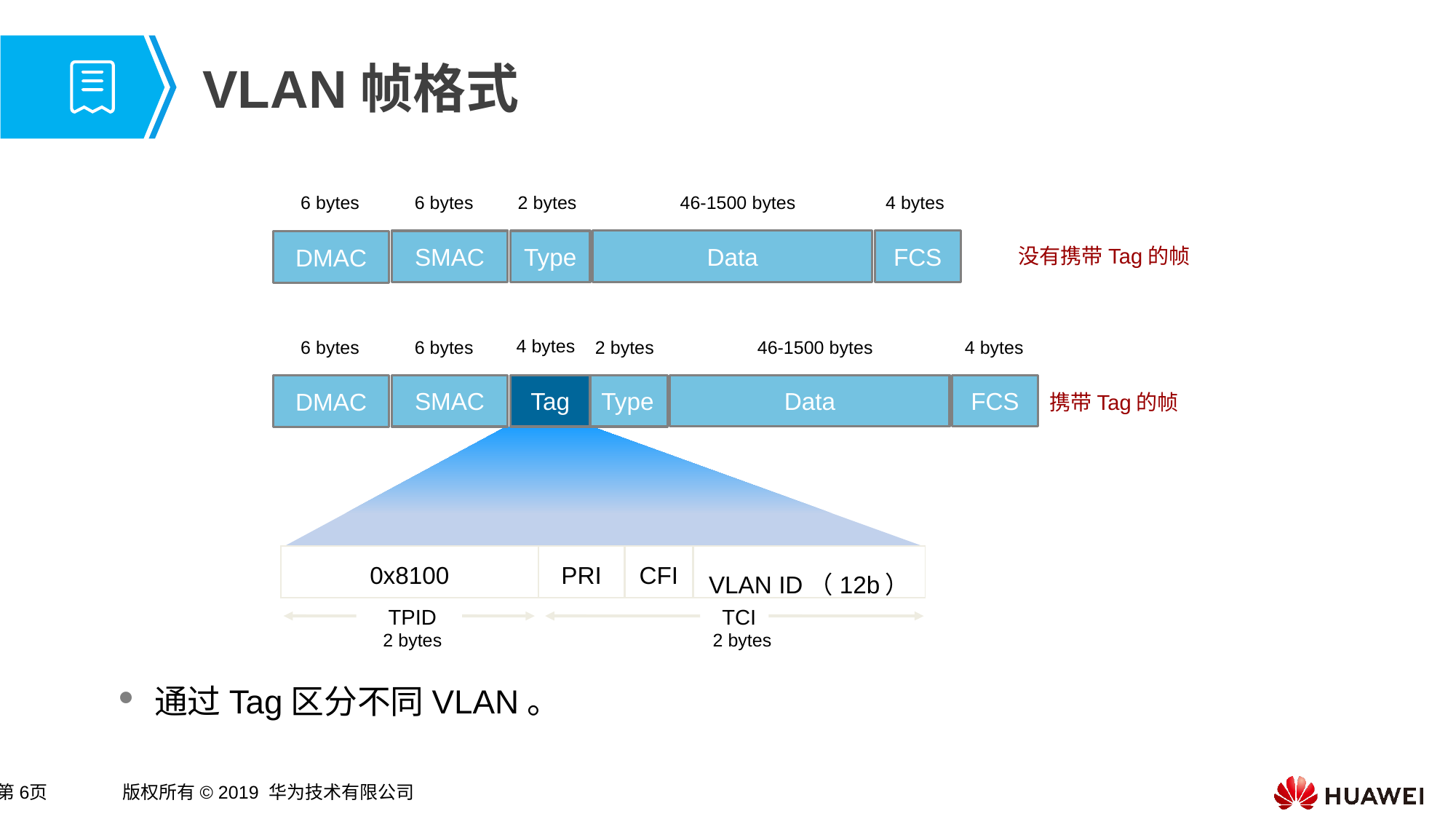

# VLAN帧格式

通过Tag区分不同VLAN。

6 bytes
6 bytes
2 bytes
46-1500 bytes
4 bytes
Data
FCS
SMAC
Type
DMAC
没有携带Tag的帧
4 bytes
6 bytes
6 bytes
2 bytes
46-1500 bytes
4 bytes
Data
FCS
SMAC
Tag
Type
DMAC
携带Tag的帧

| 0x8100 | PRI | CFI | VLAN ID（12b） |
| --- | --- | --- | --- |
TPID
TCI

2 bytes
2 bytes